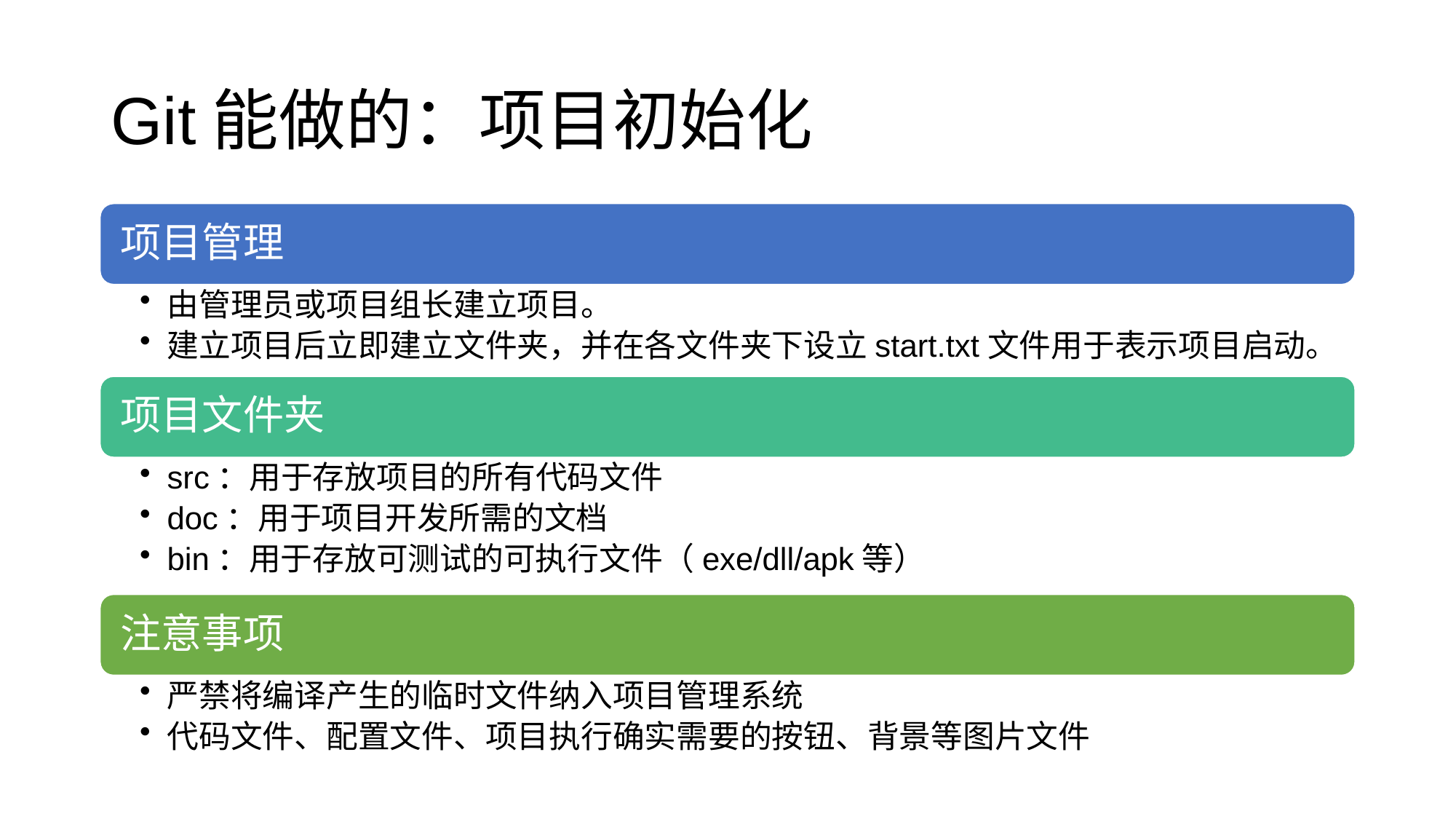

# Git能做的：项目初始化
项目管理
由管理员或项目组长建立项目。
建立项目后立即建立文件夹，并在各文件夹下设立start.txt文件用于表示项目启动。
项目文件夹
src：用于存放项目的所有代码文件
doc：用于项目开发所需的文档
bin：用于存放可测试的可执行文件（exe/dll/apk等）
注意事项
严禁将编译产生的临时文件纳入项目管理系统
代码文件、配置文件、项目执行确实需要的按钮、背景等图片文件